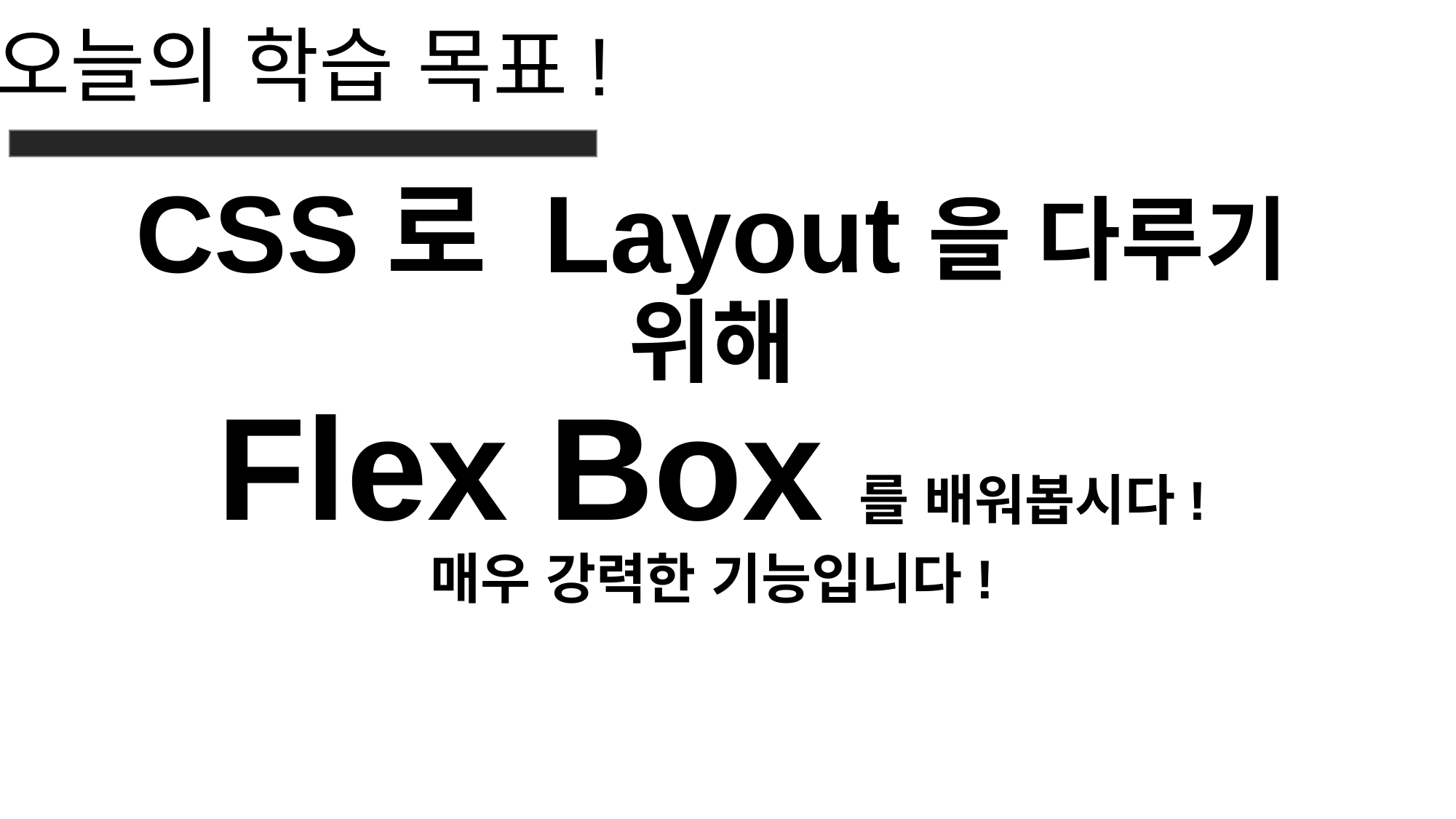

오늘의 학습 목표!

CSS로 Layout을 다루기 위해
Flex Box를 배워봅시다!
매우 강력한 기능입니다!